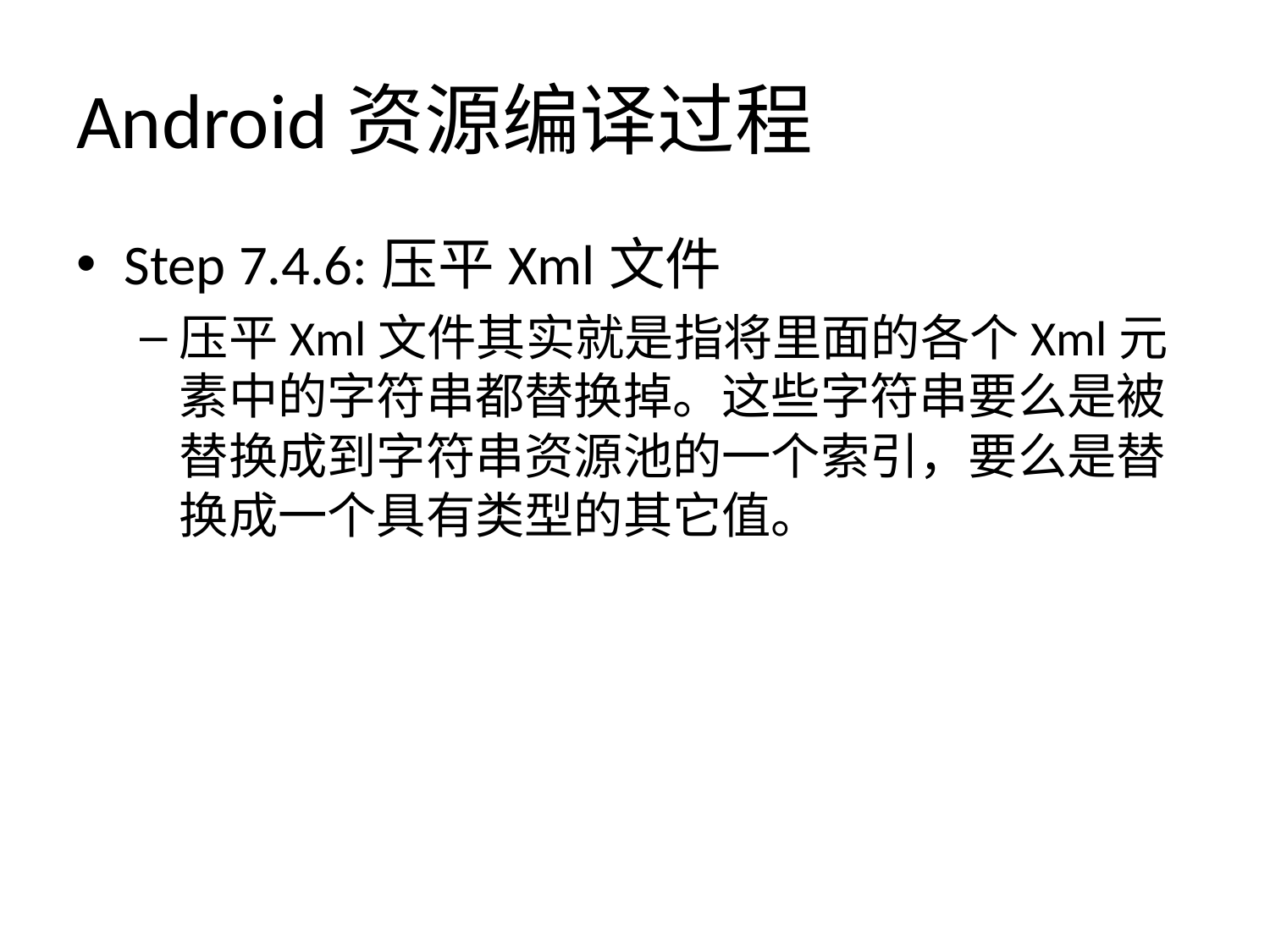

# Android资源编译过程
Step 7.4.6:压平Xml文件
压平Xml文件其实就是指将里面的各个Xml元素中的字符串都替换掉。这些字符串要么是被替换成到字符串资源池的一个索引，要么是替换成一个具有类型的其它值。